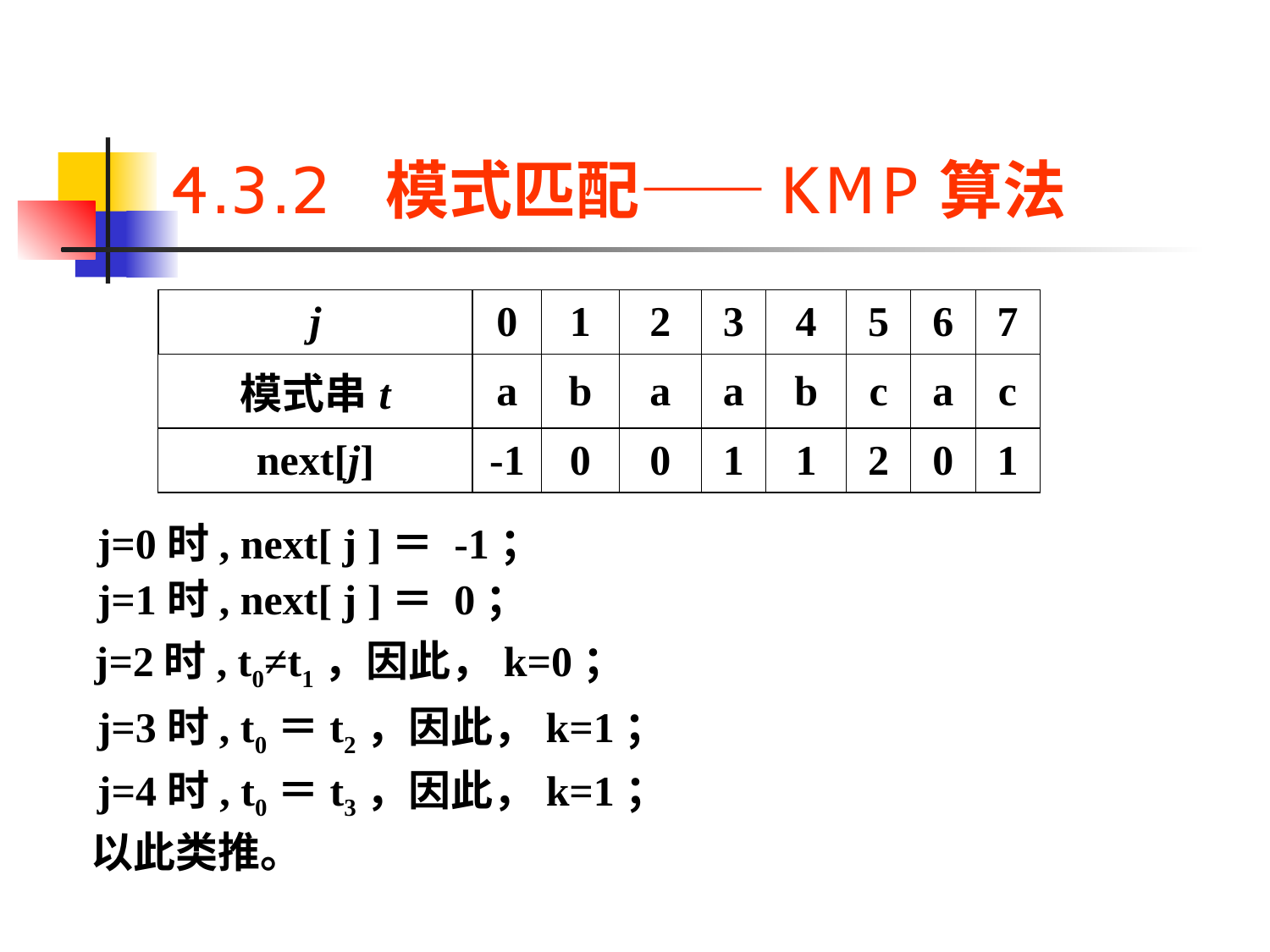

# 4.3.2  模式匹配——KMP算法
| j | 0 | 1 | 2 | 3 | 4 | 5 | 6 | 7 |
| --- | --- | --- | --- | --- | --- | --- | --- | --- |
| 模式串t | a | b | a | a | b | c | a | c |
| next[j] | -1 | 0 | 0 | 1 | 1 | 2 | 0 | 1 |

j=0时, next[ j ]＝ -1；
j=1时, next[ j ]＝ 0；
j=2时, t0≠t1，因此，k=0；
j=3时, t0＝t2，因此，k=1；
j=4时, t0＝t3，因此，k=1；
以此类推。